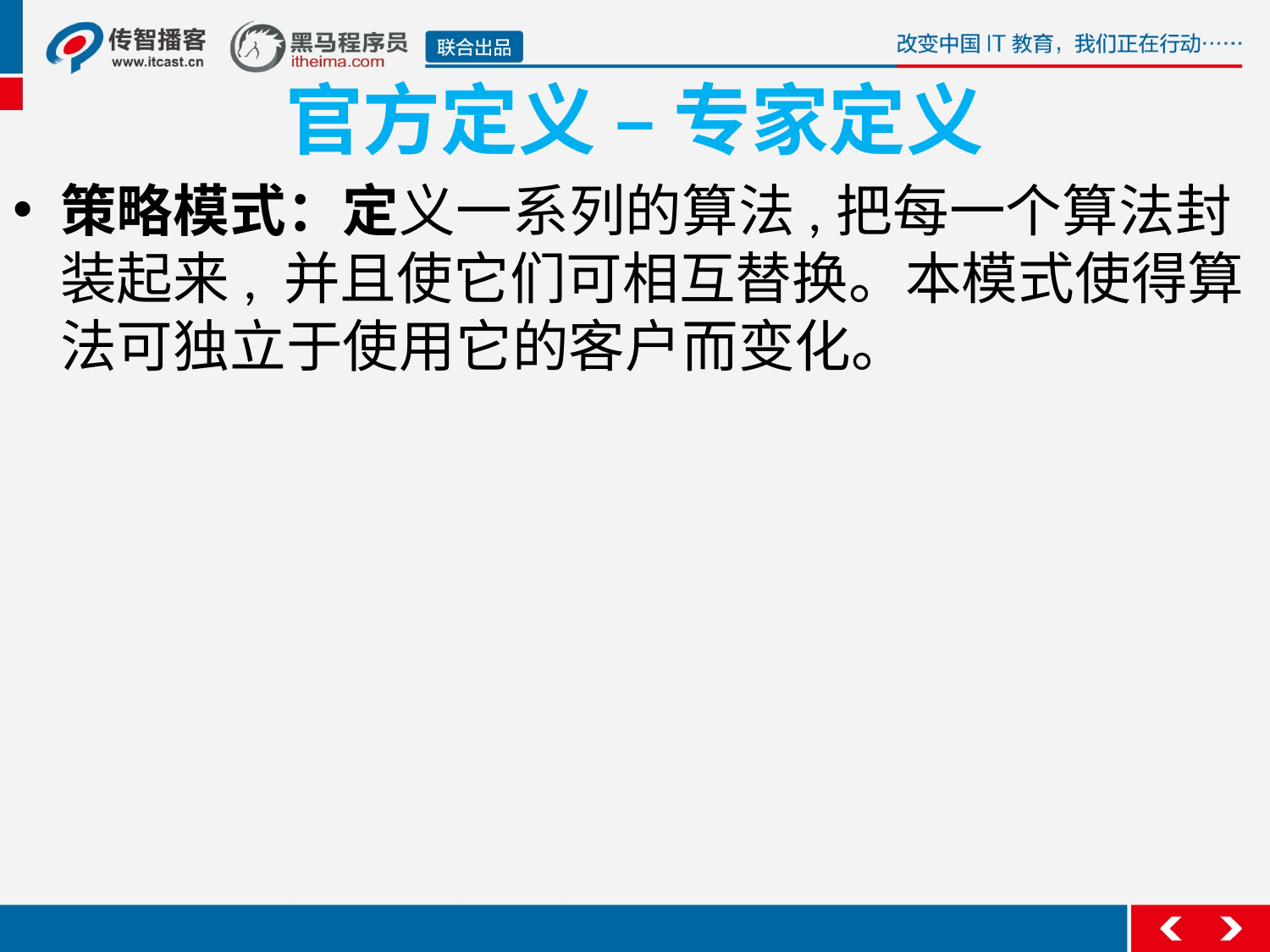

# 官方定义 – 专家定义
策略模式：定义一系列的算法,把每一个算法封装起来, 并且使它们可相互替换。本模式使得算法可独立于使用它的客户而变化。